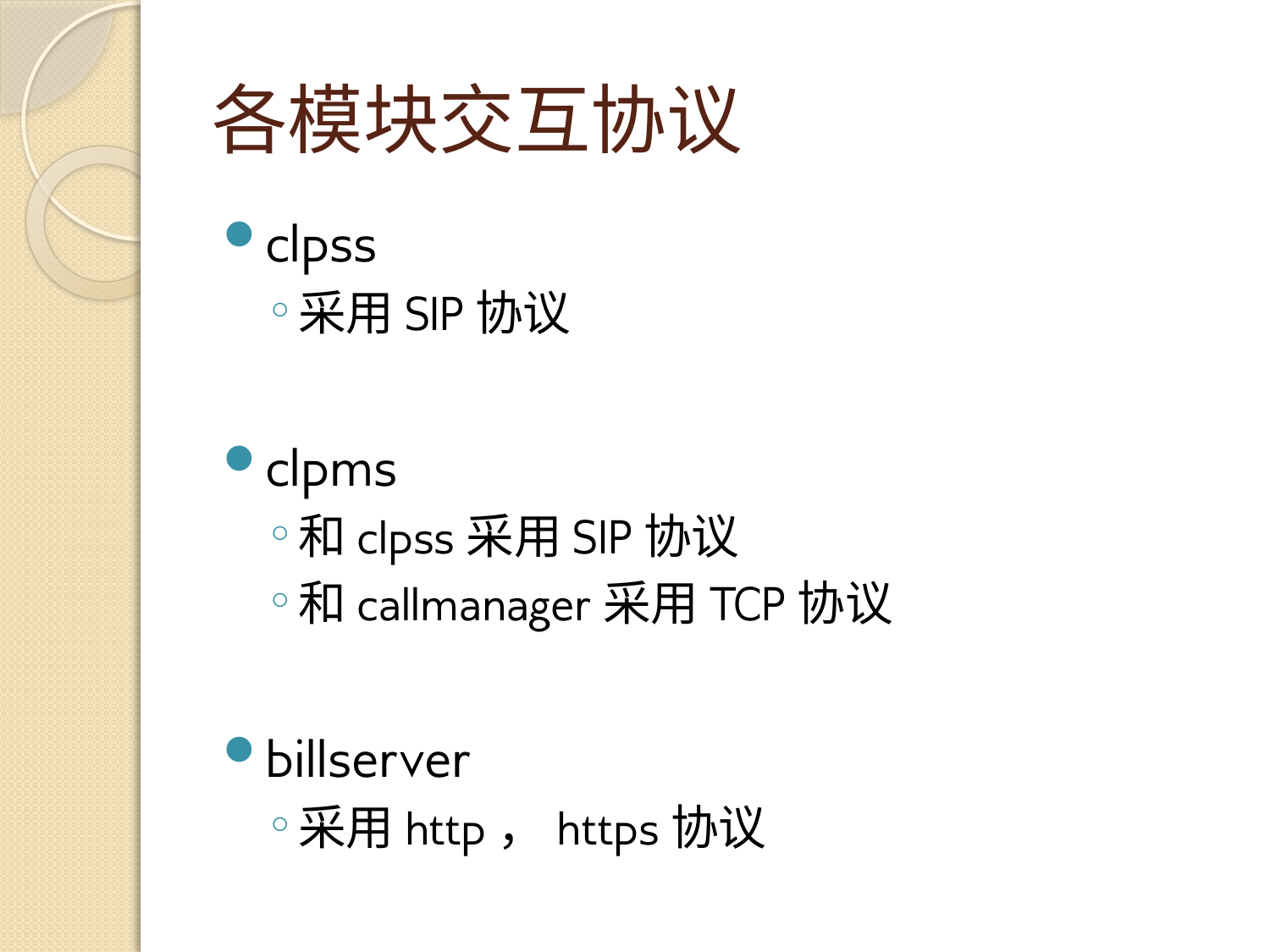

# 各模块交互协议
clpss
采用SIP协议

clpms
和clpss采用SIP协议
和callmanager采用TCP协议

billserver
采用http，https协议